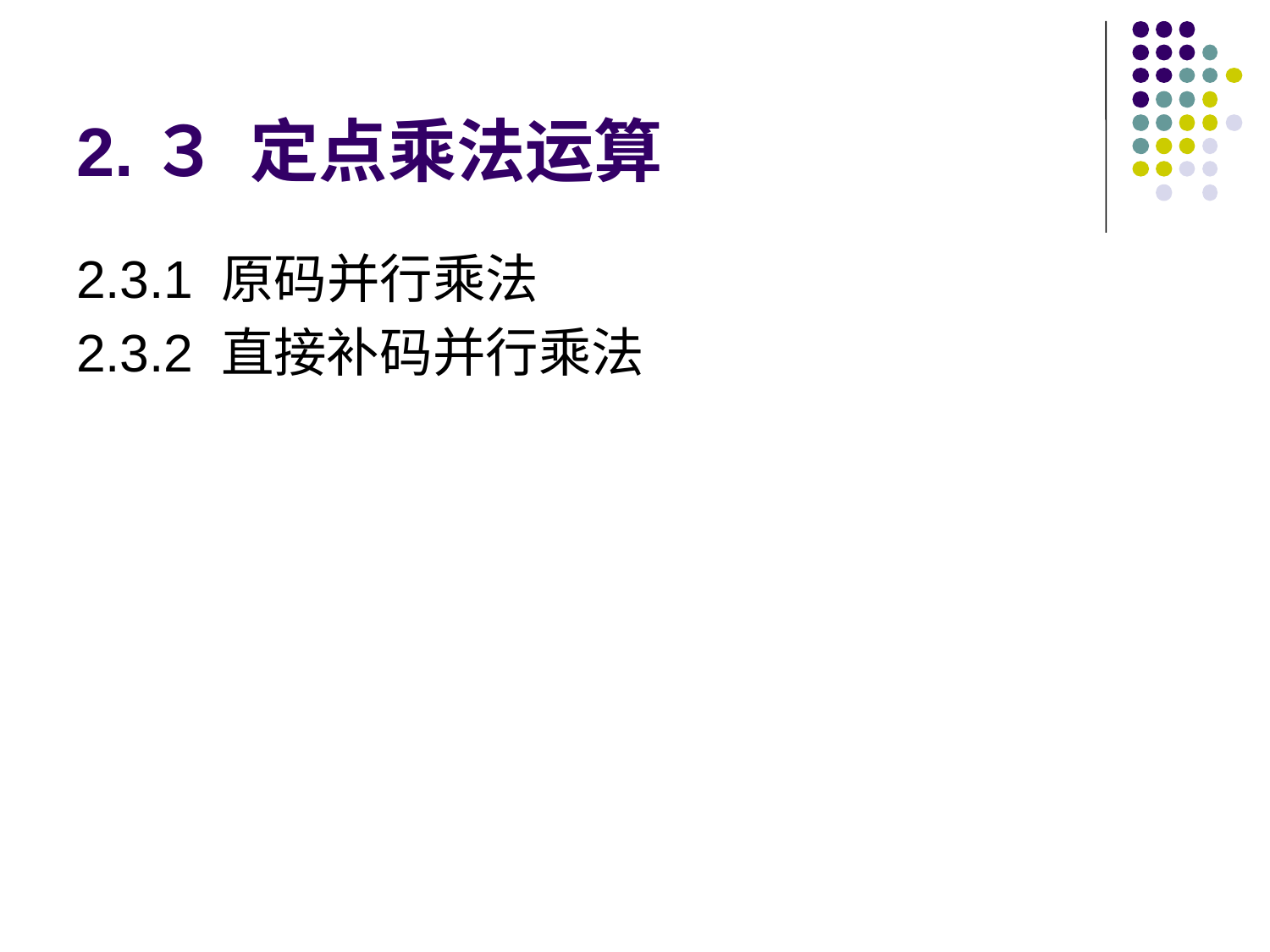

# 2.３  定点乘法运算
2.3.1 原码并行乘法
2.3.2 直接补码并行乘法

97